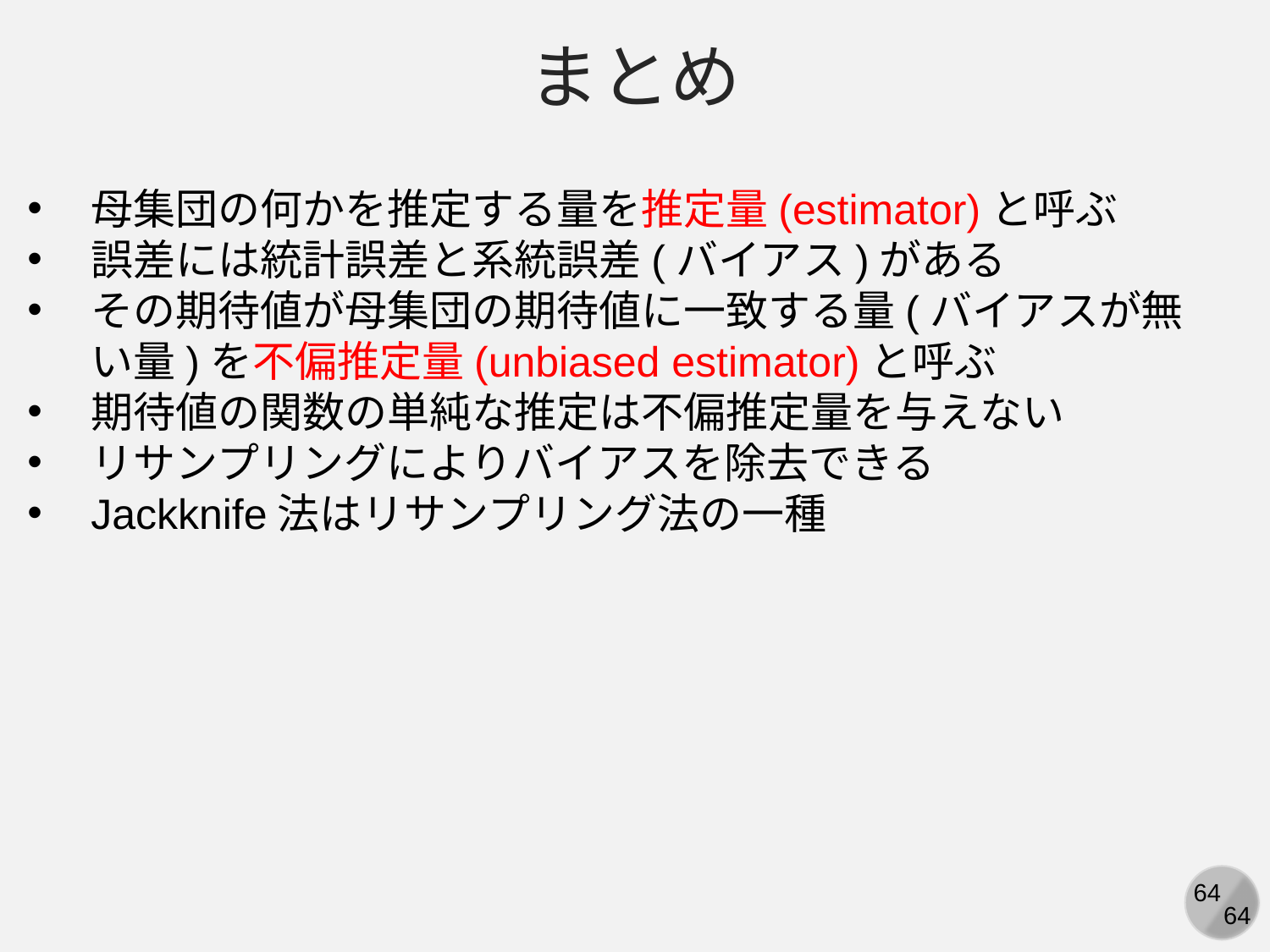

まとめ
母集団の何かを推定する量を推定量(estimator)と呼ぶ
誤差には統計誤差と系統誤差(バイアス)がある
その期待値が母集団の期待値に一致する量(バイアスが無い量)を不偏推定量(unbiased estimator)と呼ぶ
期待値の関数の単純な推定は不偏推定量を与えない
リサンプリングによりバイアスを除去できる
Jackknife法はリサンプリング法の一種